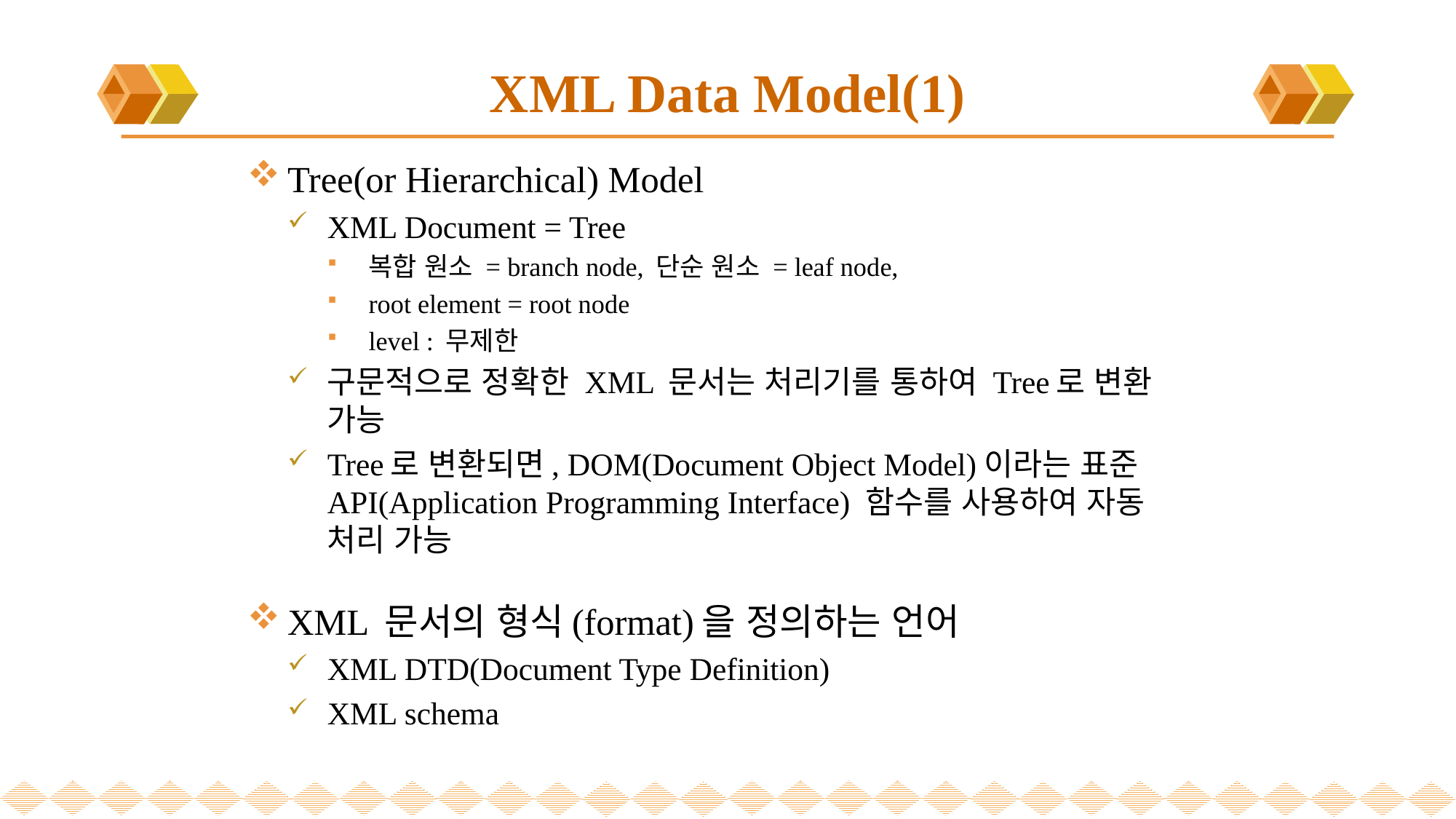

# XML Data Model(1)
Tree(or Hierarchical) Model
XML Document = Tree
복합 원소 = branch node, 단순 원소 = leaf node,
root element = root node
level : 무제한
구문적으로 정확한 XML 문서는 처리기를 통하여 Tree로 변환 가능
Tree로 변환되면, DOM(Document Object Model)이라는 표준 API(Application Programming Interface) 함수를 사용하여 자동 처리 가능

XML 문서의 형식(format)을 정의하는 언어
XML DTD(Document Type Definition)
XML schema